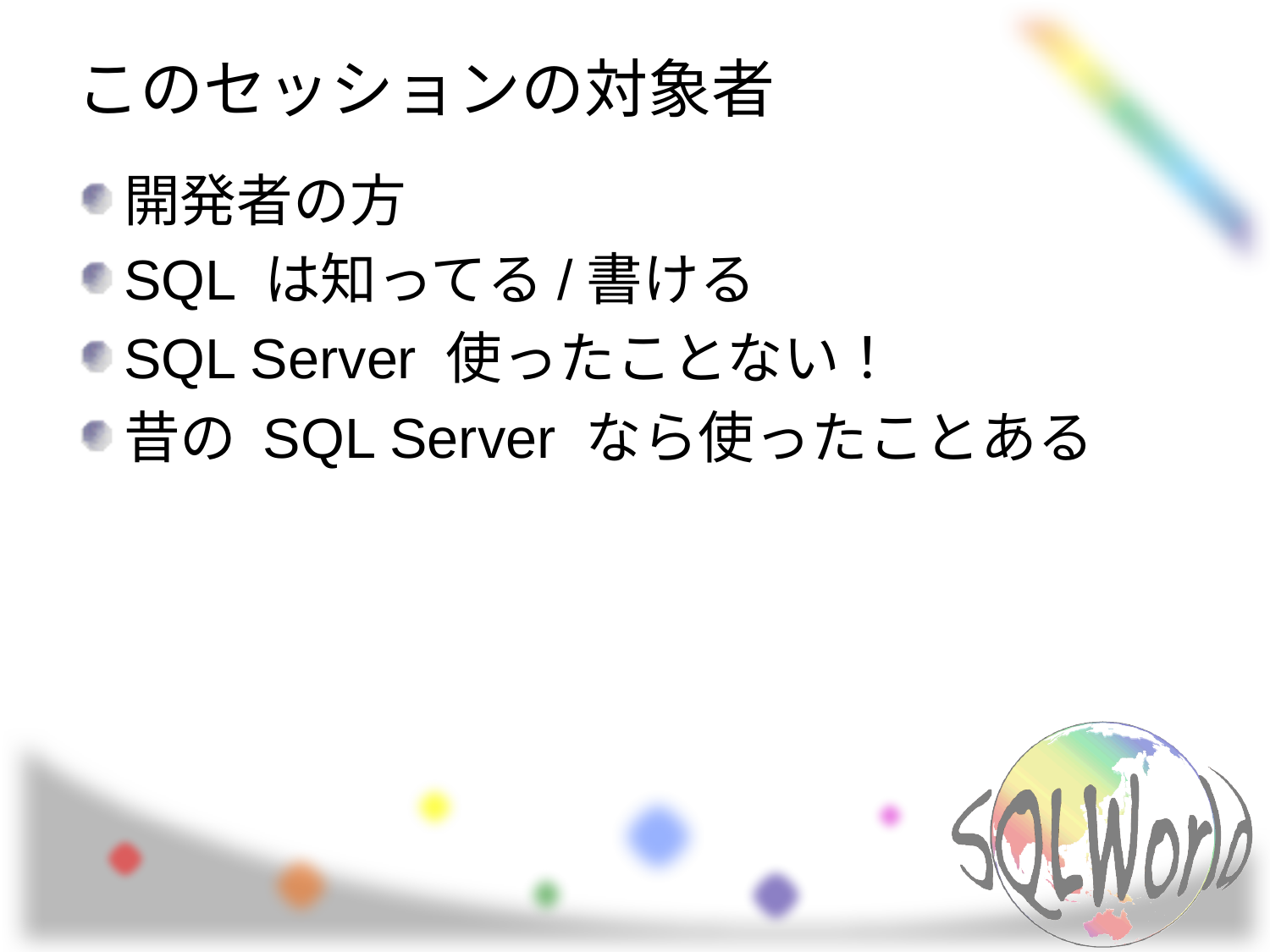

# このセッションの対象者
開発者の方
SQL は知ってる/書ける
SQL Server 使ったことない！
昔の SQL Server なら使ったことある